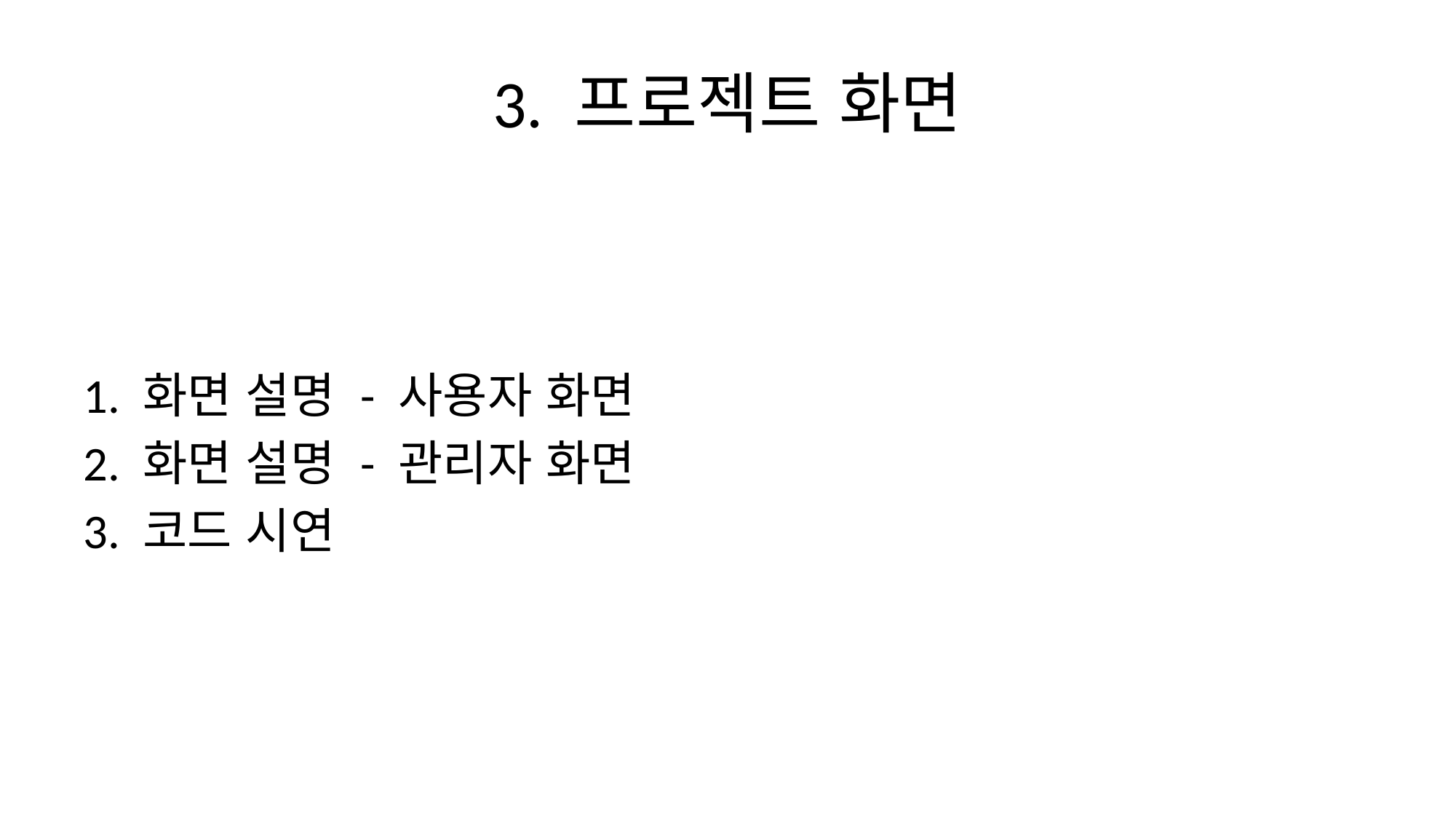

# 3. 프로젝트 화면
1. 화면 설명 - 사용자 화면
2. 화면 설명 - 관리자 화면
3. 코드 시연